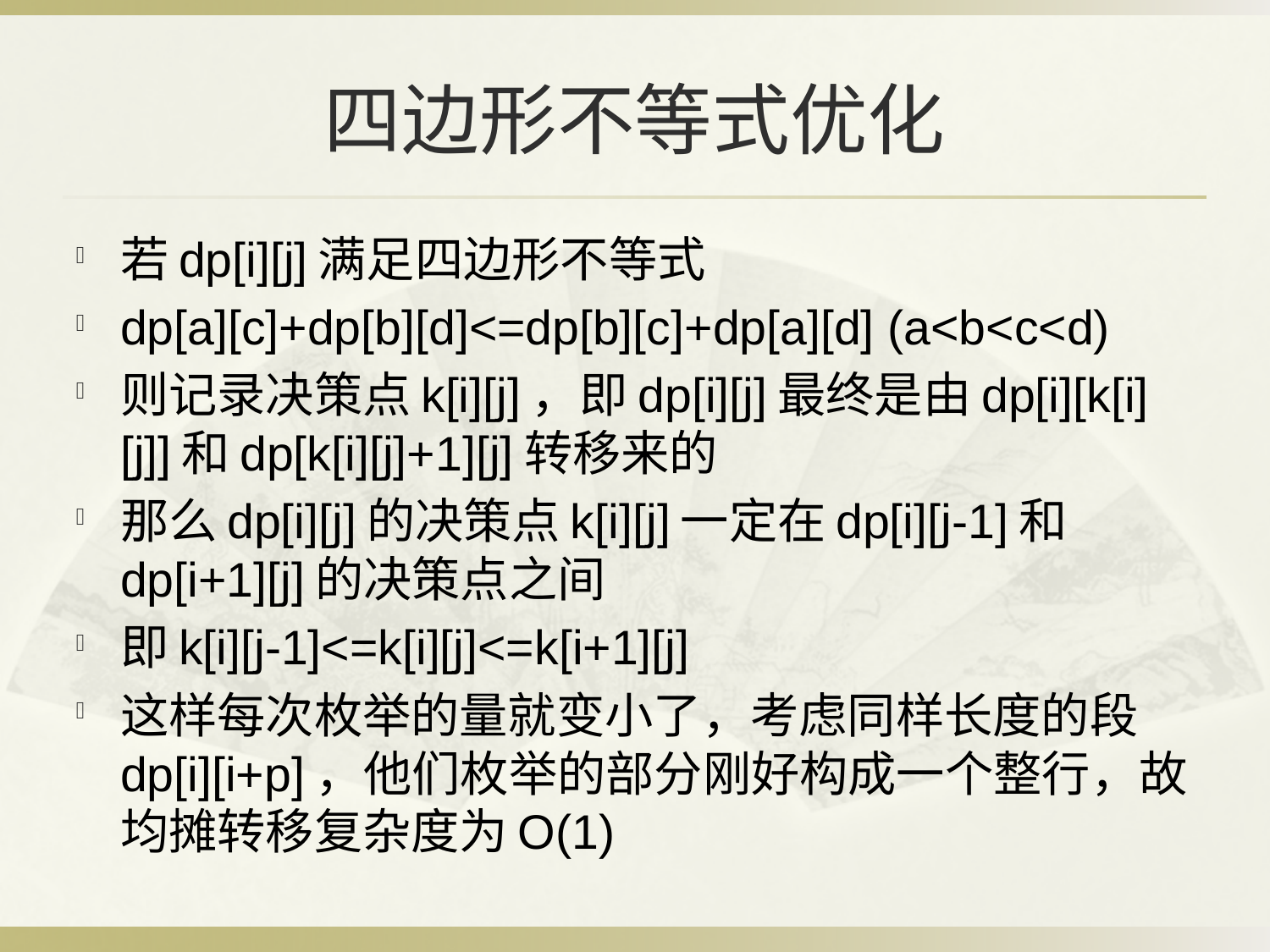

# 四边形不等式优化
若dp[i][j]满足四边形不等式
dp[a][c]+dp[b][d]<=dp[b][c]+dp[a][d] (a<b<c<d)
则记录决策点k[i][j]，即dp[i][j]最终是由dp[i][k[i][j]]和dp[k[i][j]+1][j]转移来的
那么dp[i][j]的决策点k[i][j]一定在dp[i][j-1]和dp[i+1][j]的决策点之间
即k[i][j-1]<=k[i][j]<=k[i+1][j]
这样每次枚举的量就变小了，考虑同样长度的段dp[i][i+p]，他们枚举的部分刚好构成一个整行，故均摊转移复杂度为O(1)